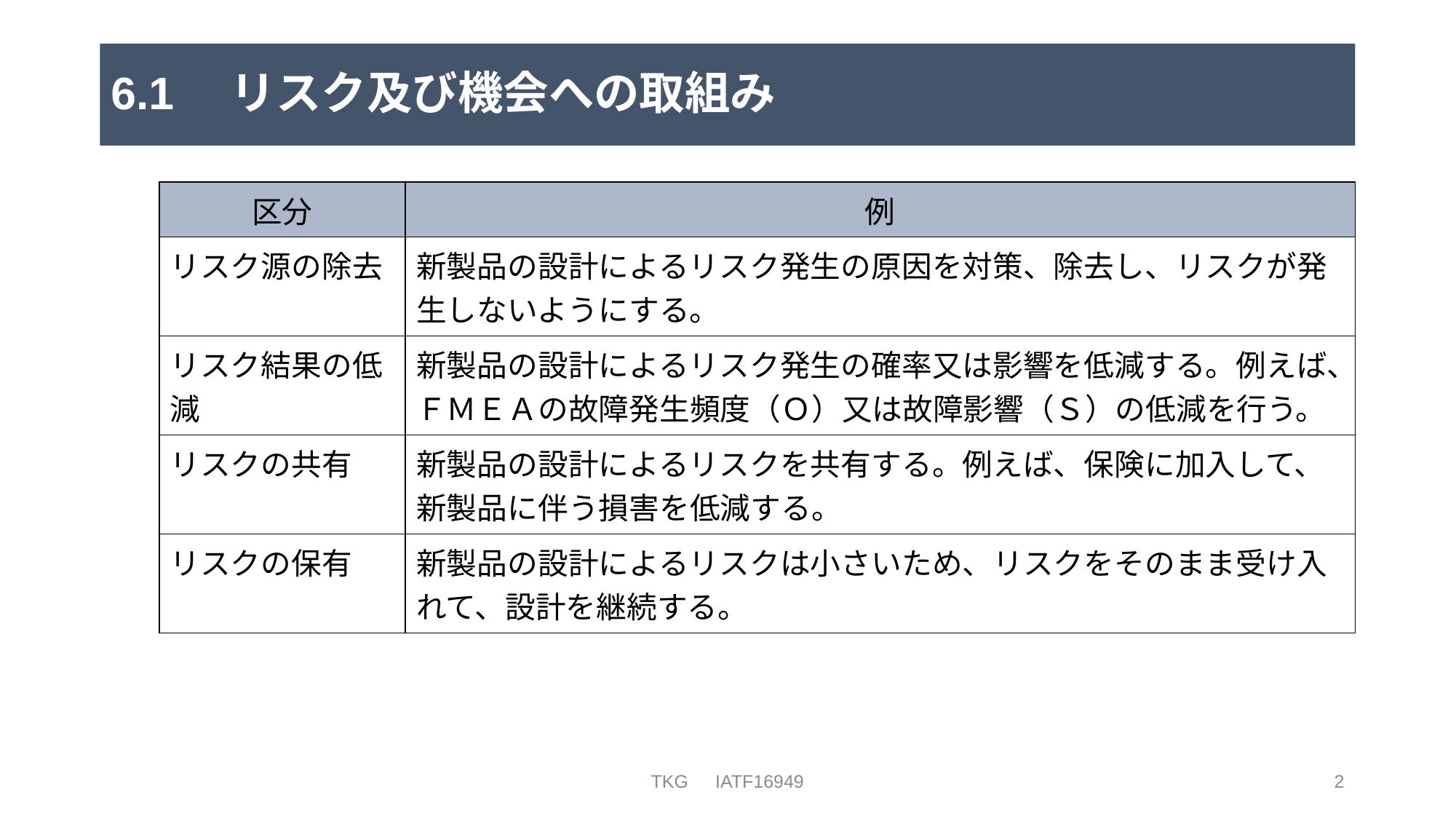

# 6.1　リスク及び機会への取組み
| 区分 | 例 |
| --- | --- |
| リスク源の除去 | 新製品の設計によるリスク発生の原因を対策、除去し、リスクが発生しないようにする。 |
| リスク結果の低減 | 新製品の設計によるリスク発生の確率又は影響を低減する。例えば、ＦＭＥＡの故障発生頻度（Ｏ）又は故障影響（Ｓ）の低減を行う。 |
| リスクの共有 | 新製品の設計によるリスクを共有する。例えば、保険に加入して、新製品に伴う損害を低減する。 |
| リスクの保有 | 新製品の設計によるリスクは小さいため、リスクをそのまま受け入れて、設計を継続する。 |
TKG　IATF16949
2